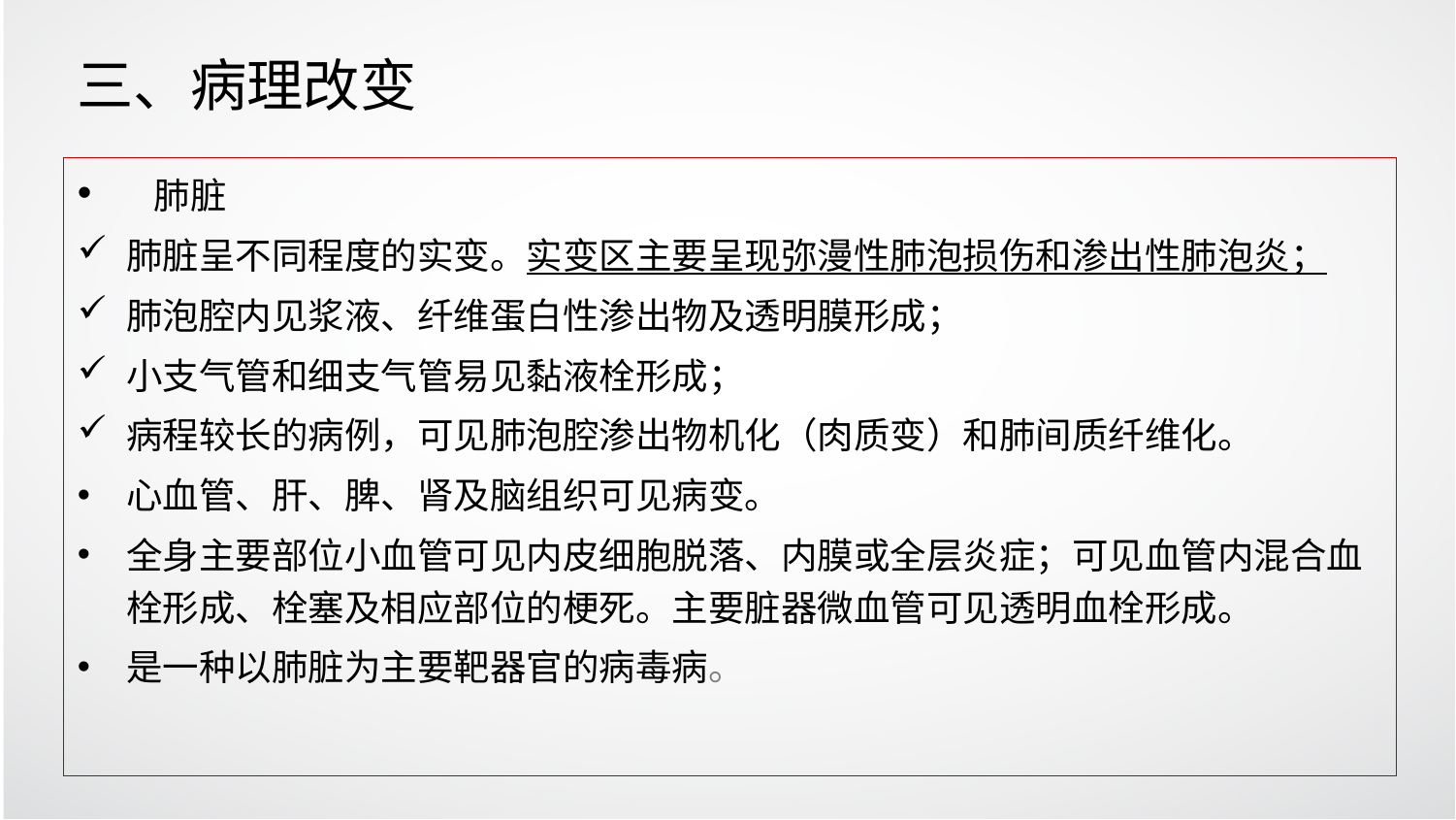

# 三、病理改变
  肺脏
肺脏呈不同程度的实变。实变区主要呈现弥漫性肺泡损伤和渗出性肺泡炎；
肺泡腔内见浆液、纤维蛋白性渗出物及透明膜形成；
小支气管和细支气管易见黏液栓形成；
病程较长的病例，可见肺泡腔渗出物机化（肉质变）和肺间质纤维化。
心血管、肝、脾、肾及脑组织可见病变。
全身主要部位小血管可见内皮细胞脱落、内膜或全层炎症；可见血管内混合血栓形成、栓塞及相应部位的梗死。主要脏器微血管可见透明血栓形成。
是一种以肺脏为主要靶器官的病毒病。